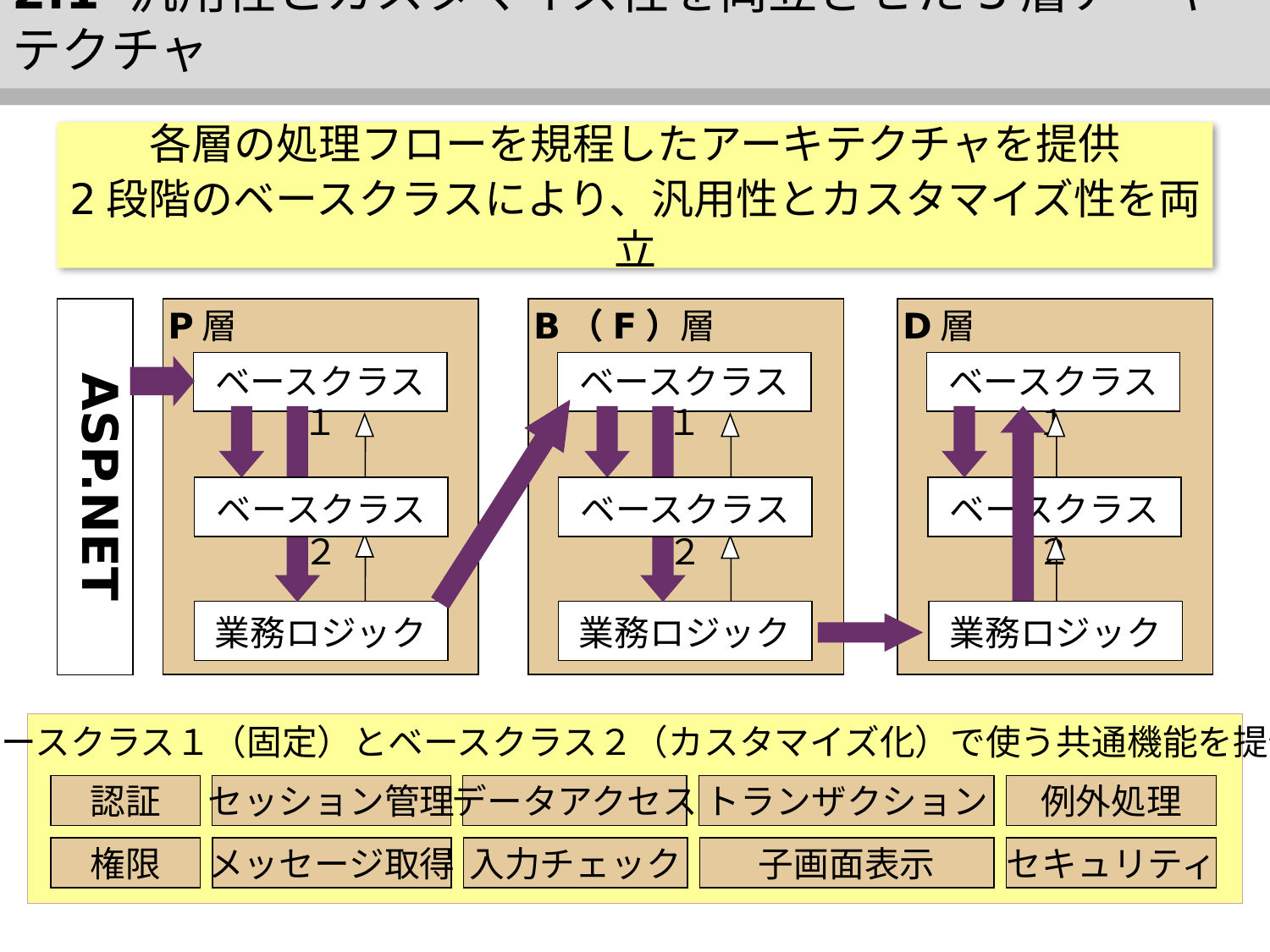

2.1 汎用性とカスタマイズ性を両立させた3層アーキテクチャ
各層の処理フローを規程したアーキテクチャを提供
2段階のベースクラスにより、汎用性とカスタマイズ性を両立
P層
B（F）層
D層
ASP.NET
ベースクラス１
ベースクラス１
ベースクラス１

ベースクラス２
ベースクラス２
ベースクラス２

業務ロジック
業務ロジック
業務ロジック

ベースクラス１（固定）とベースクラス２（カスタマイズ化）で使う共通機能を提供
認証
セッション管理
データアクセス
トランザクション
例外処理
権限
メッセージ取得
入力チェック
子画面表示
セキュリティ